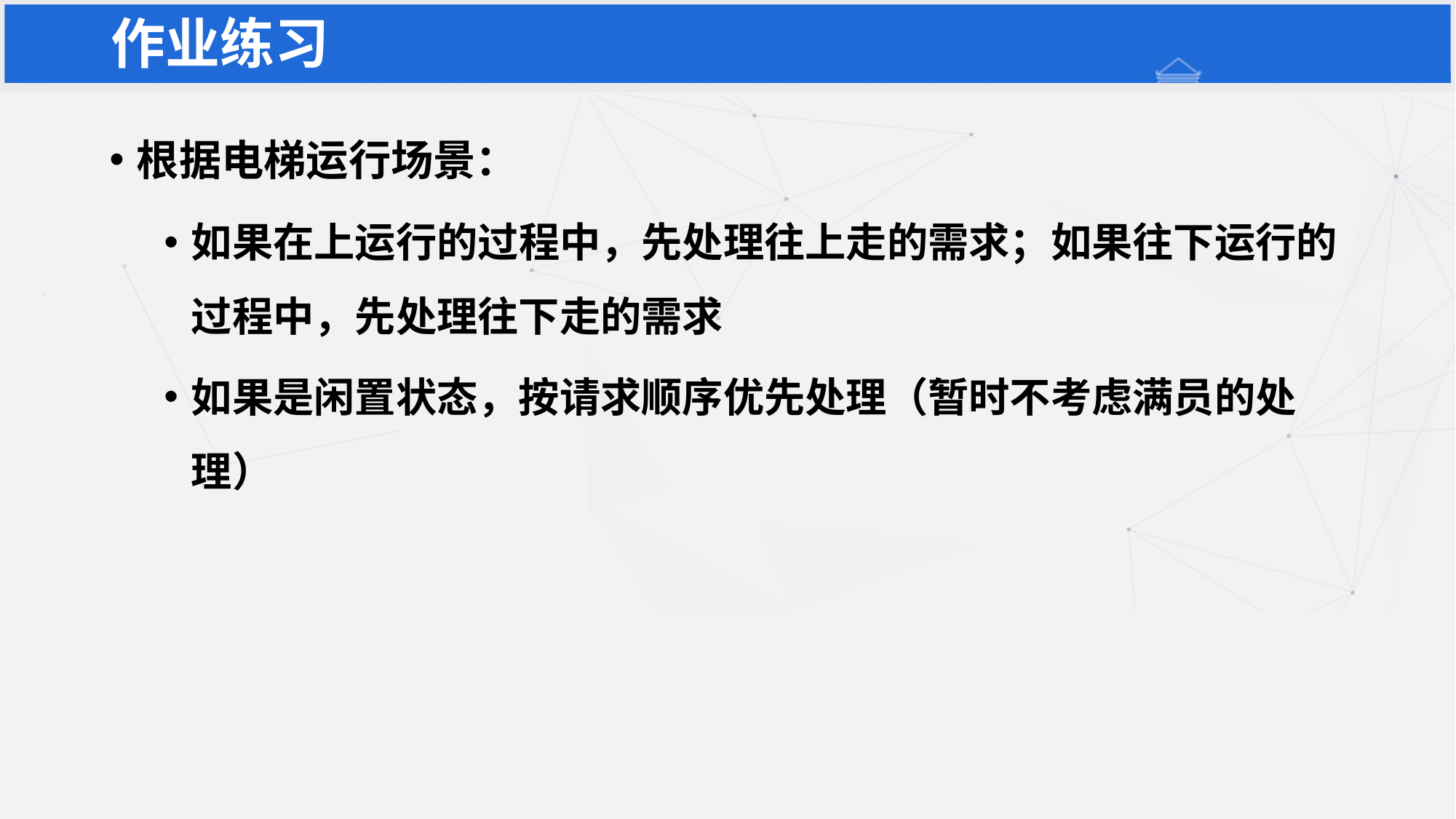

# 作业练习
根据电梯运行场景：
如果在上运行的过程中，先处理往上走的需求；如果往下运行的过程中，先处理往下走的需求
如果是闲置状态，按请求顺序优先处理（暂时不考虑满员的处理）